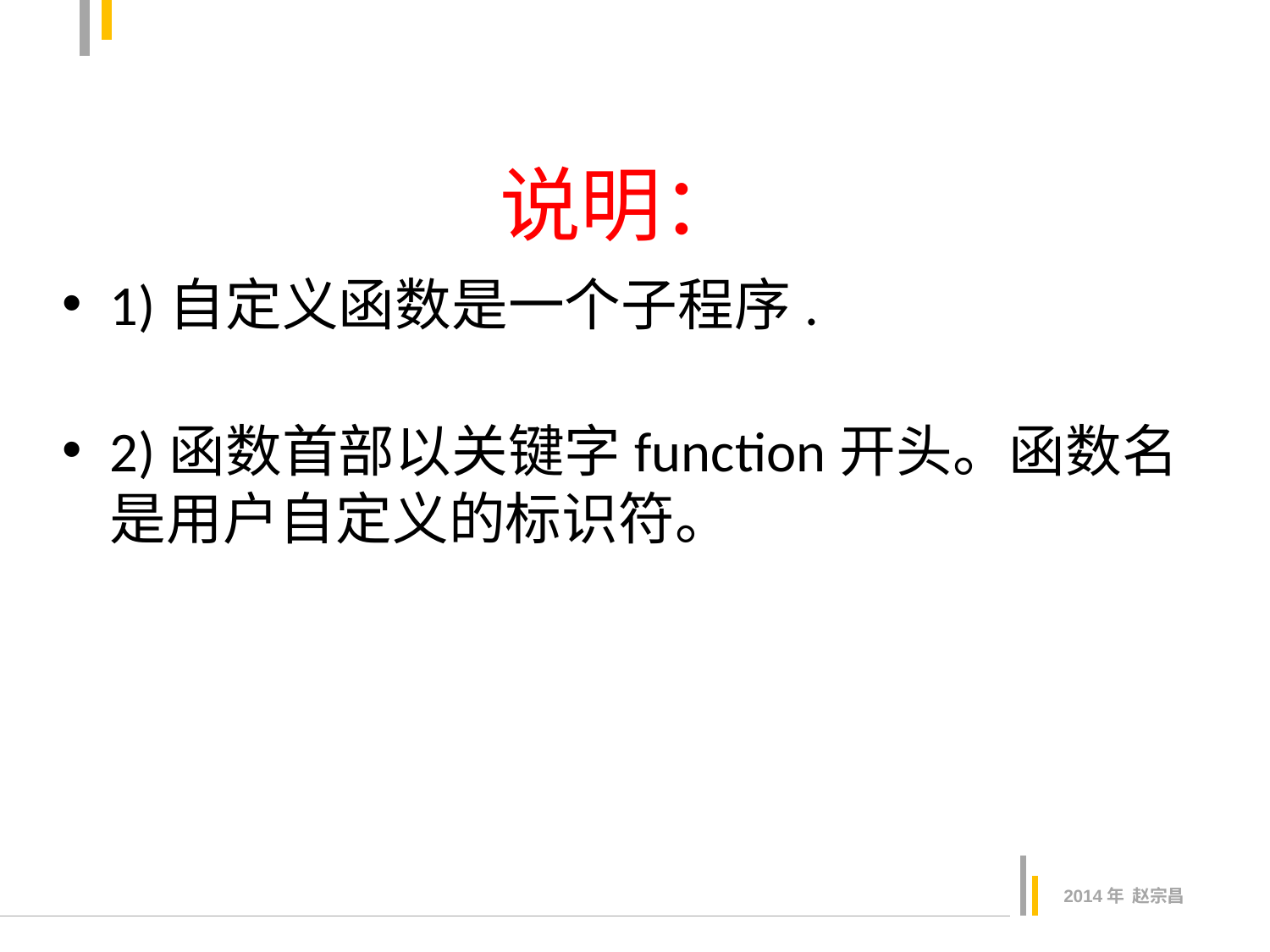

# 说明：
1)自定义函数是一个子程序.
2)函数首部以关键字function开头。函数名是用户自定义的标识符。